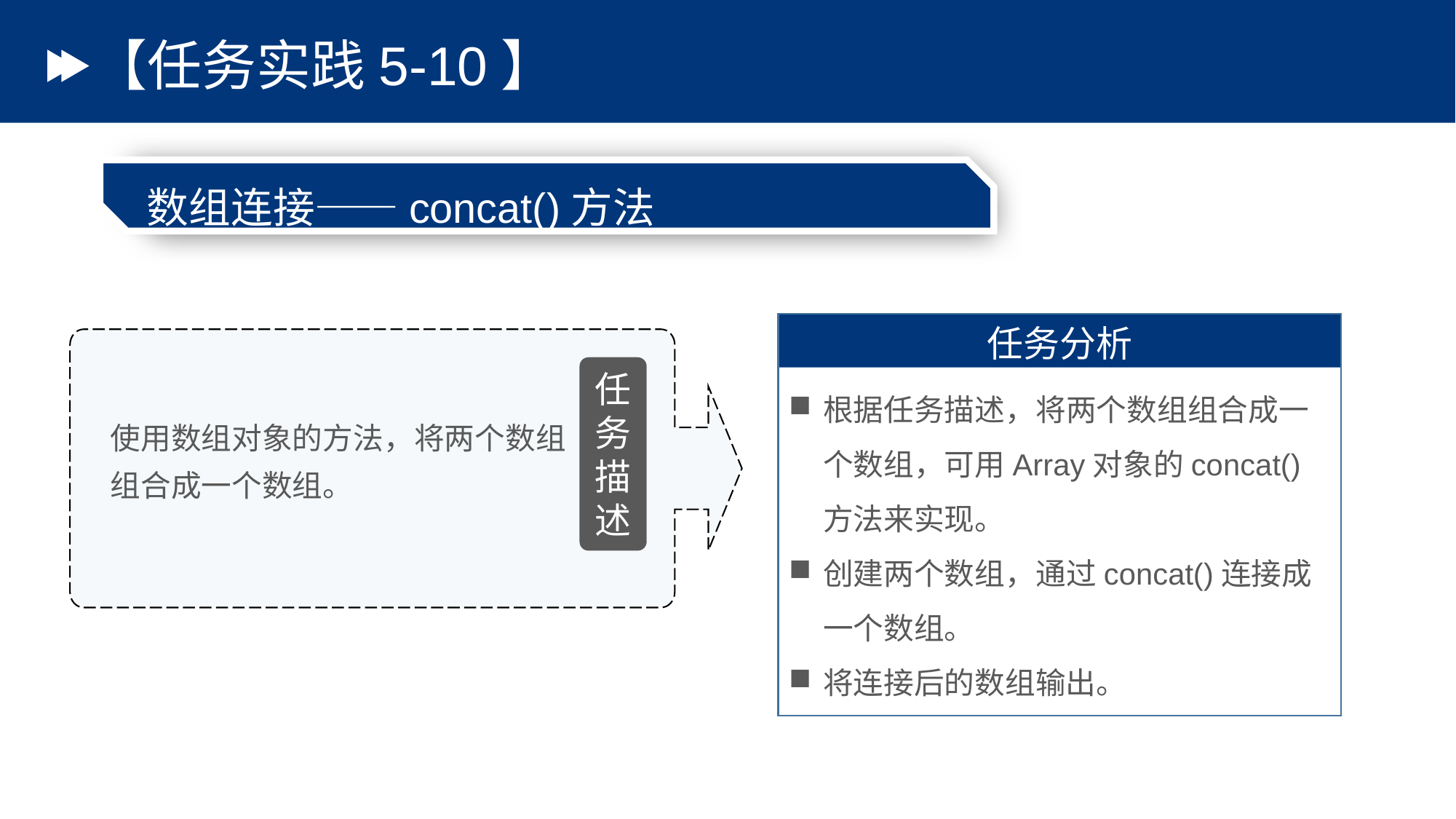

# 【任务实践5-10】
数组连接——concat()方法

任务分析
根据任务描述，将两个数组组合成一个数组，可用Array对象的concat()方法来实现。
创建两个数组，通过concat()连接成一个数组。
将连接后的数组输出。

任务描述
使用数组对象的方法，将两个数组组合成一个数组。